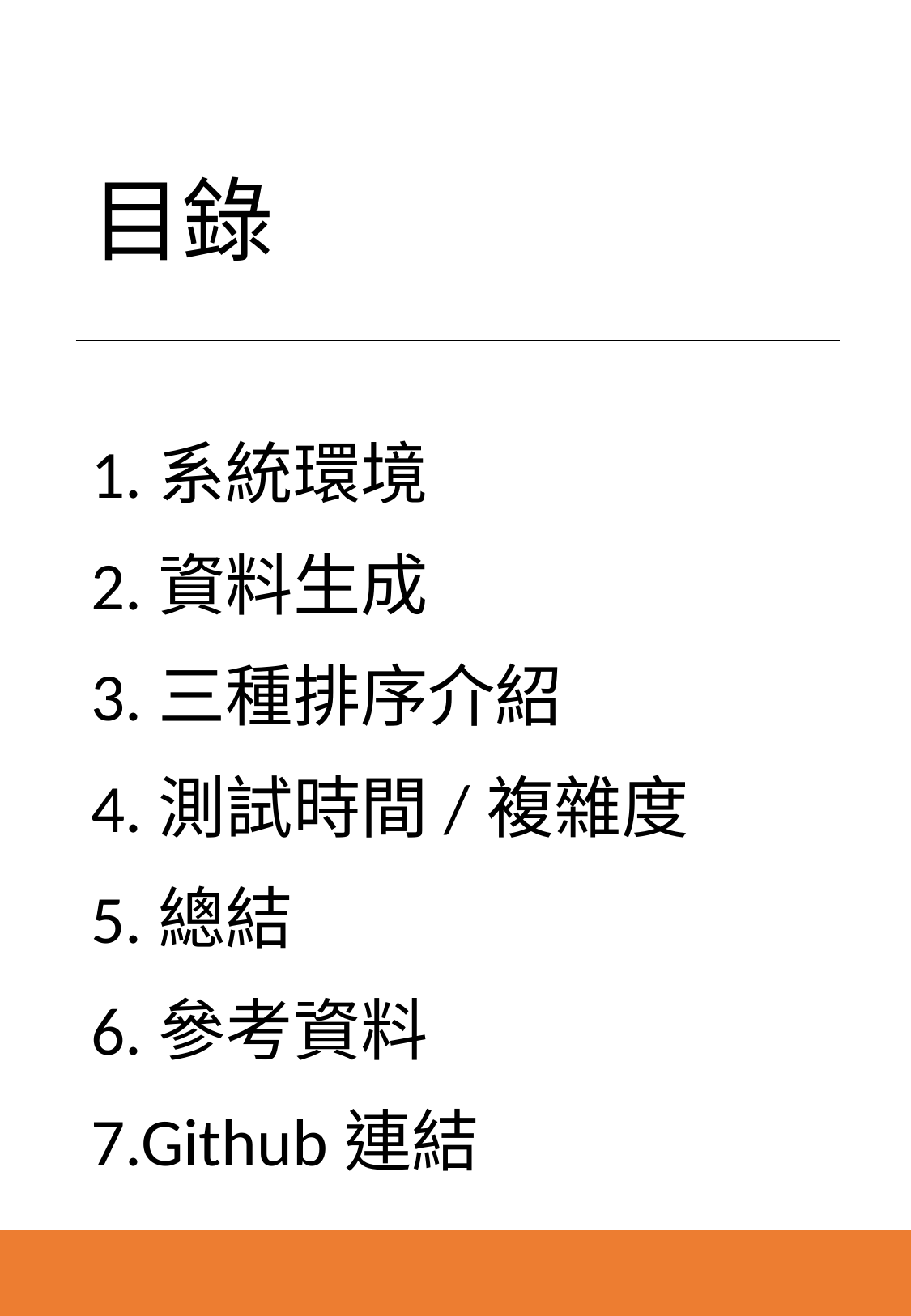

目錄
1.系統環境
2.資料生成
3.三種排序介紹
4.測試時間/複雜度
5.總結
6.參考資料
7.Github連結